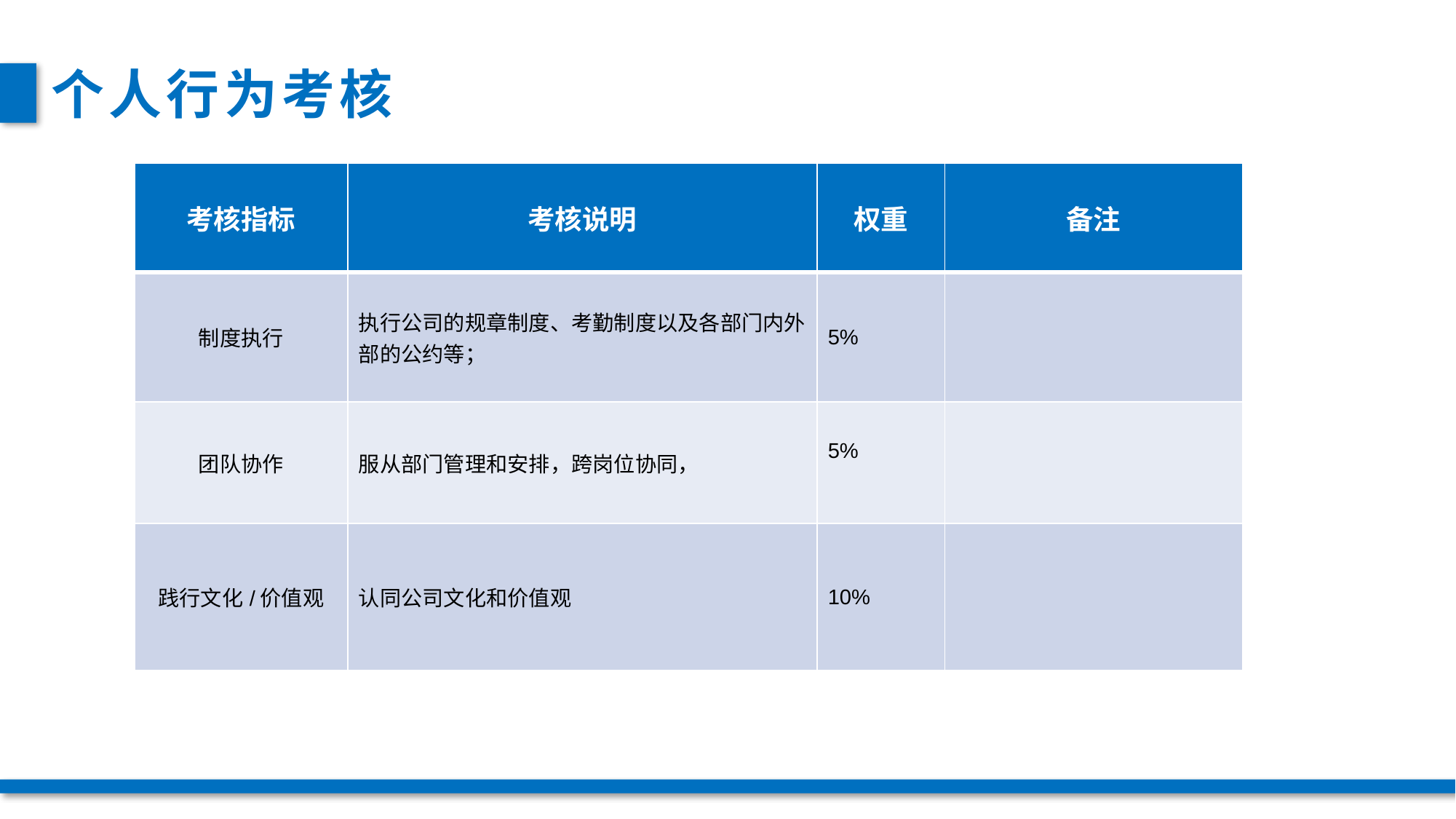

个人行为考核

| 考核指标 | 考核说明 | 权重 | 备注 |
| --- | --- | --- | --- |
| 制度执行 | 执行公司的规章制度、考勤制度以及各部门内外部的公约等； | 5% |  |
| 团队协作 | 服从部门管理和安排，跨岗位协同， | 5% |  |
| 践行文化/价值观 | 认同公司文化和价值观 | 10% |  |